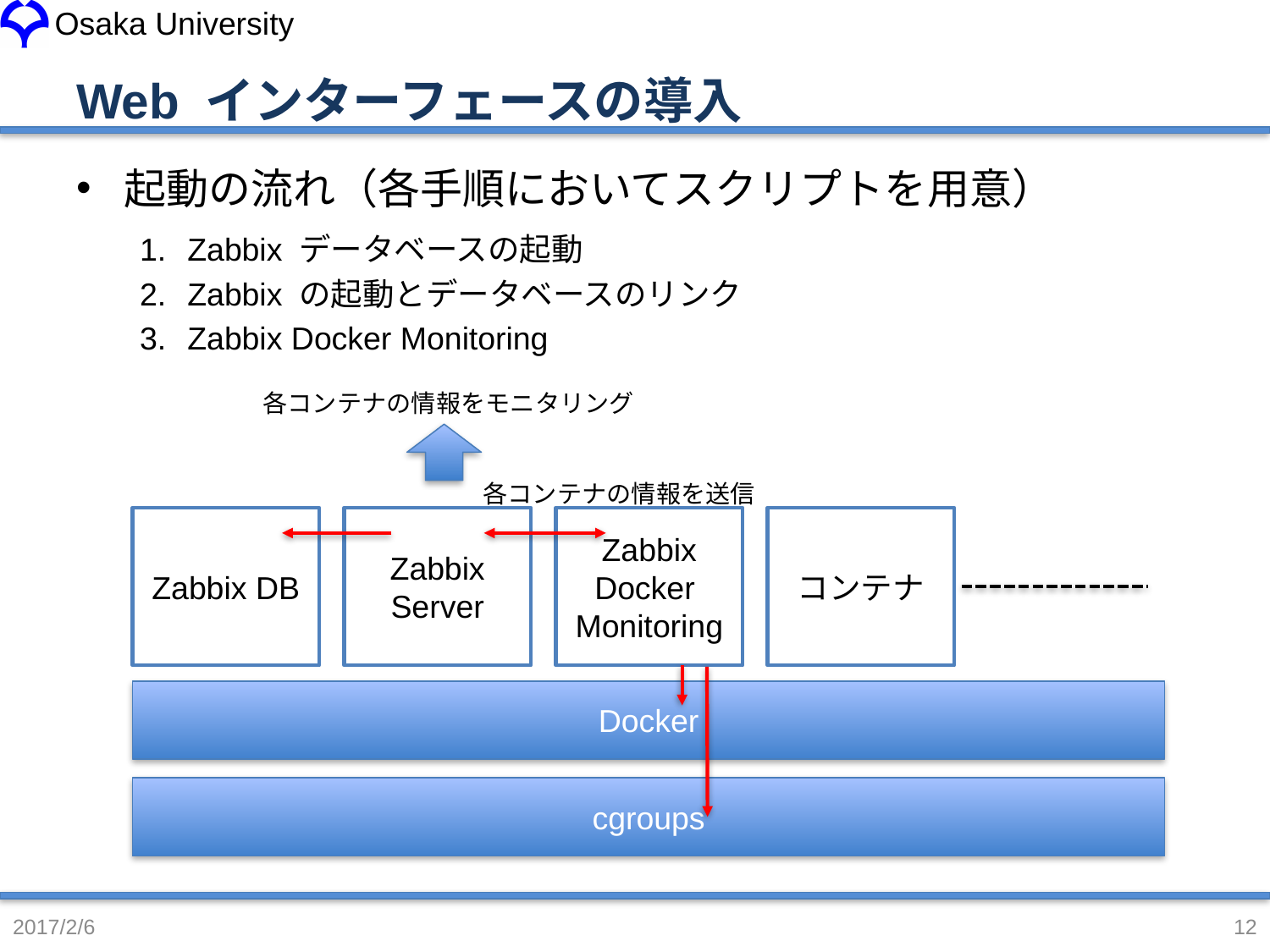

# Web インターフェースの導入
起動の流れ（各手順においてスクリプトを用意）
Zabbix データベースの起動
Zabbix の起動とデータベースのリンク
Zabbix Docker Monitoring

各コンテナの情報をモニタリング

各コンテナの情報を送信
Zabbix DB
Zabbix
Server
Zabbix Docker
Monitoring
コンテナ
Docker
cgroups
2017/2/6
12